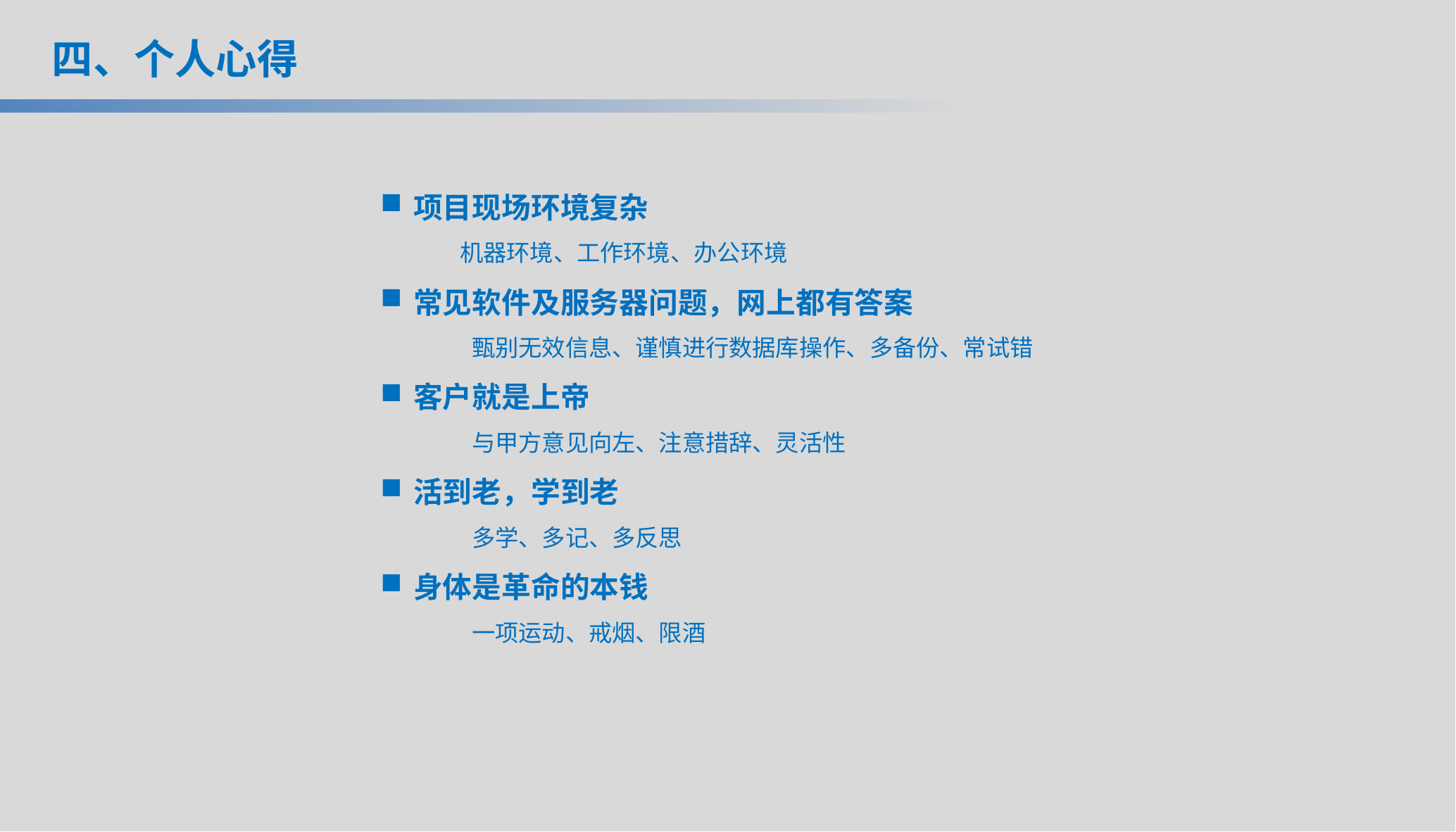

四、个人心得

项目现场环境复杂
              机器环境、工作环境、办公环境
常见软件及服务器问题，网上都有答案
          甄别无效信息、谨慎进行数据库操作、多备份、常试错
客户就是上帝
          与甲方意见向左、注意措辞、灵活性
活到老，学到老
          多学、多记、多反思
身体是革命的本钱
          一项运动、戒烟、限酒